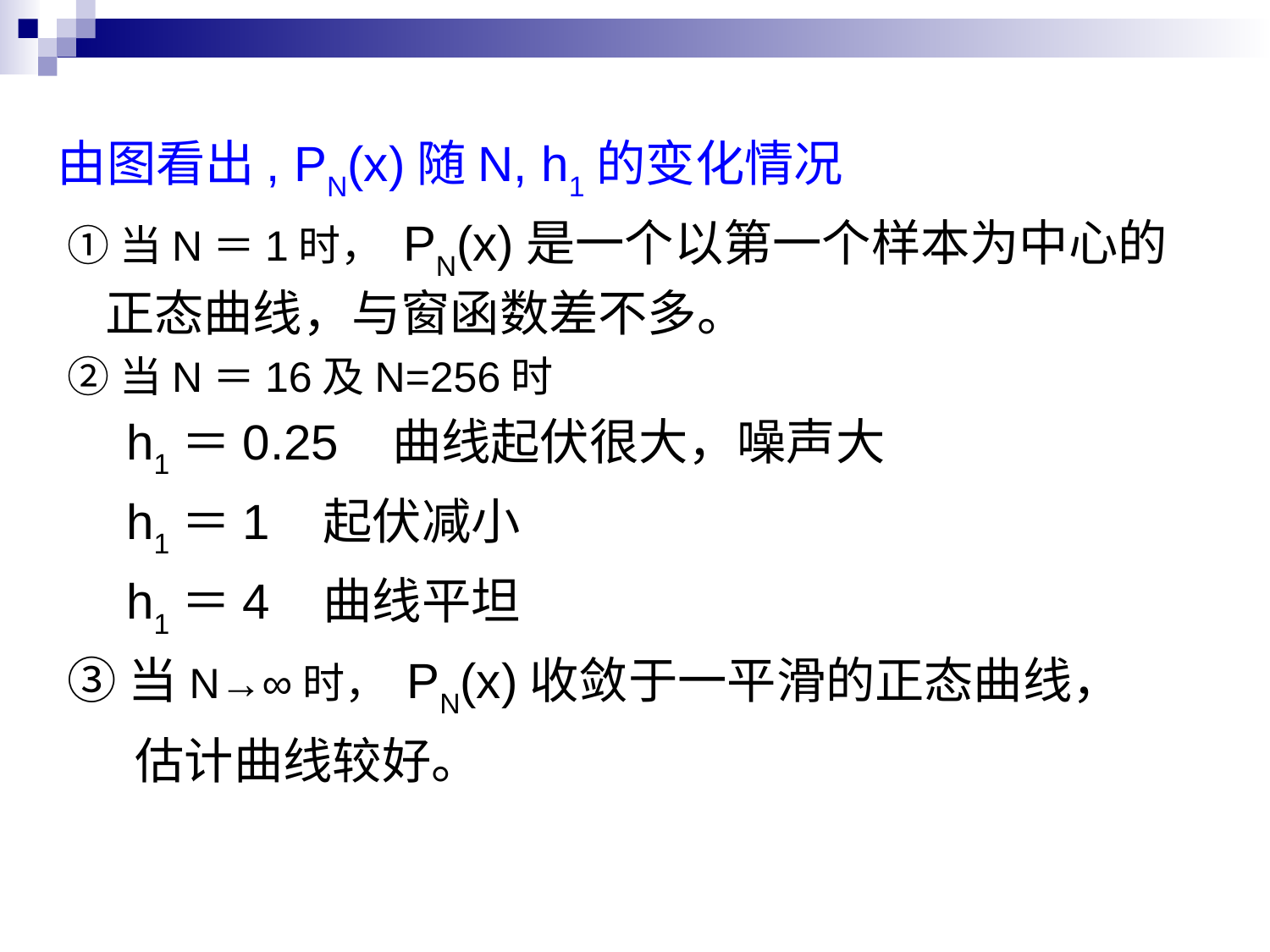

由图看出, PN(x)随N, h1的变化情况
 ①当N＝1时， PN(x)是一个以第一个样本为中心的正态曲线，与窗函数差不多。
 ②当N＝16及N=256时
     h1＝0.25   曲线起伏很大，噪声大
     h1＝1   起伏减小
     h1＝4   曲线平坦
 ③当N→∞时， PN(x)收敛于一平滑的正态曲线，
      估计曲线较好。